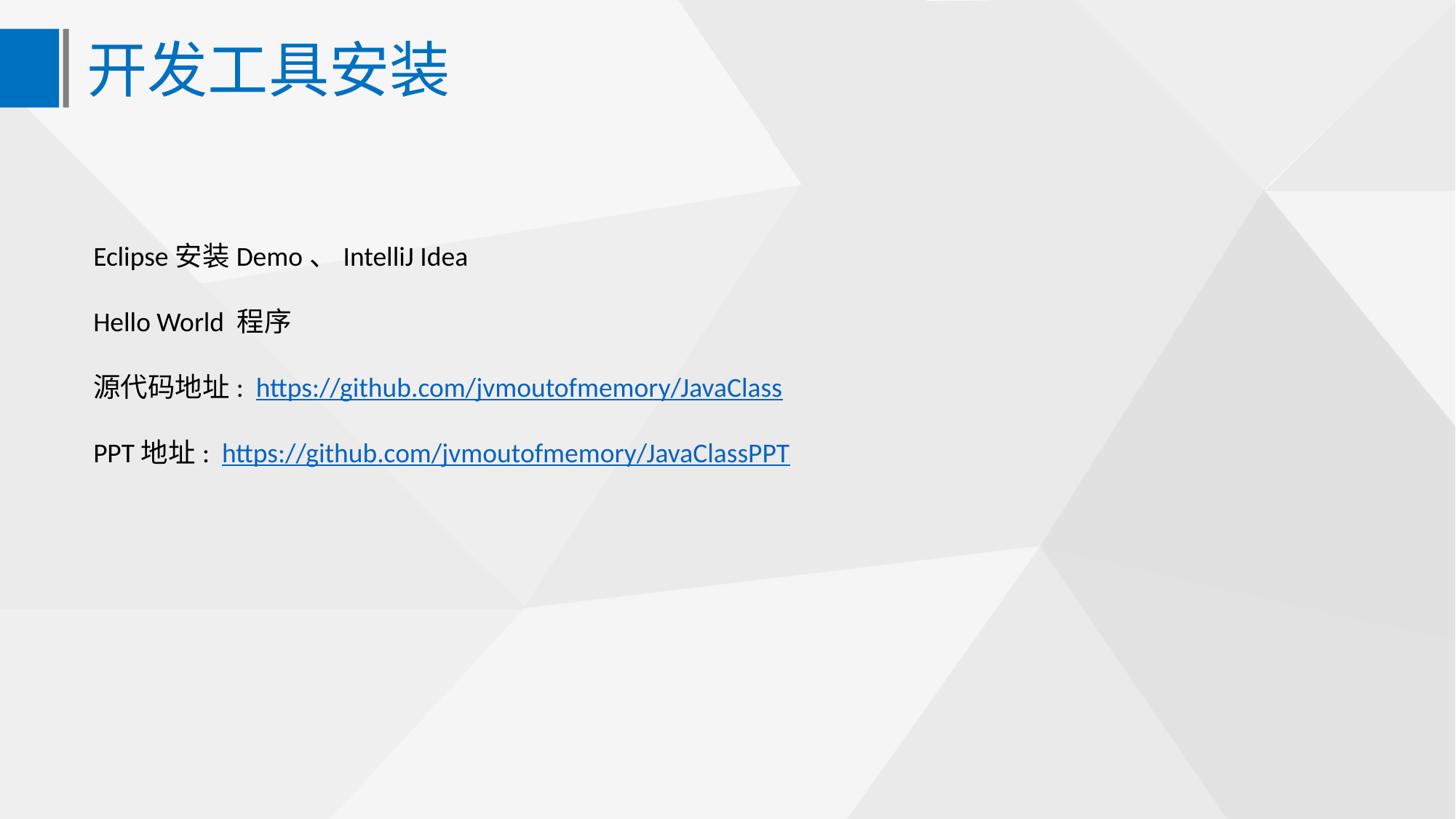

开发工具安装

Eclipse安装Demo、IntelliJ Idea

Hello World 程序

源代码地址:  https://github.com/jvmoutofmemory/JavaClass

PPT地址:  https://github.com/jvmoutofmemory/JavaClassPPT